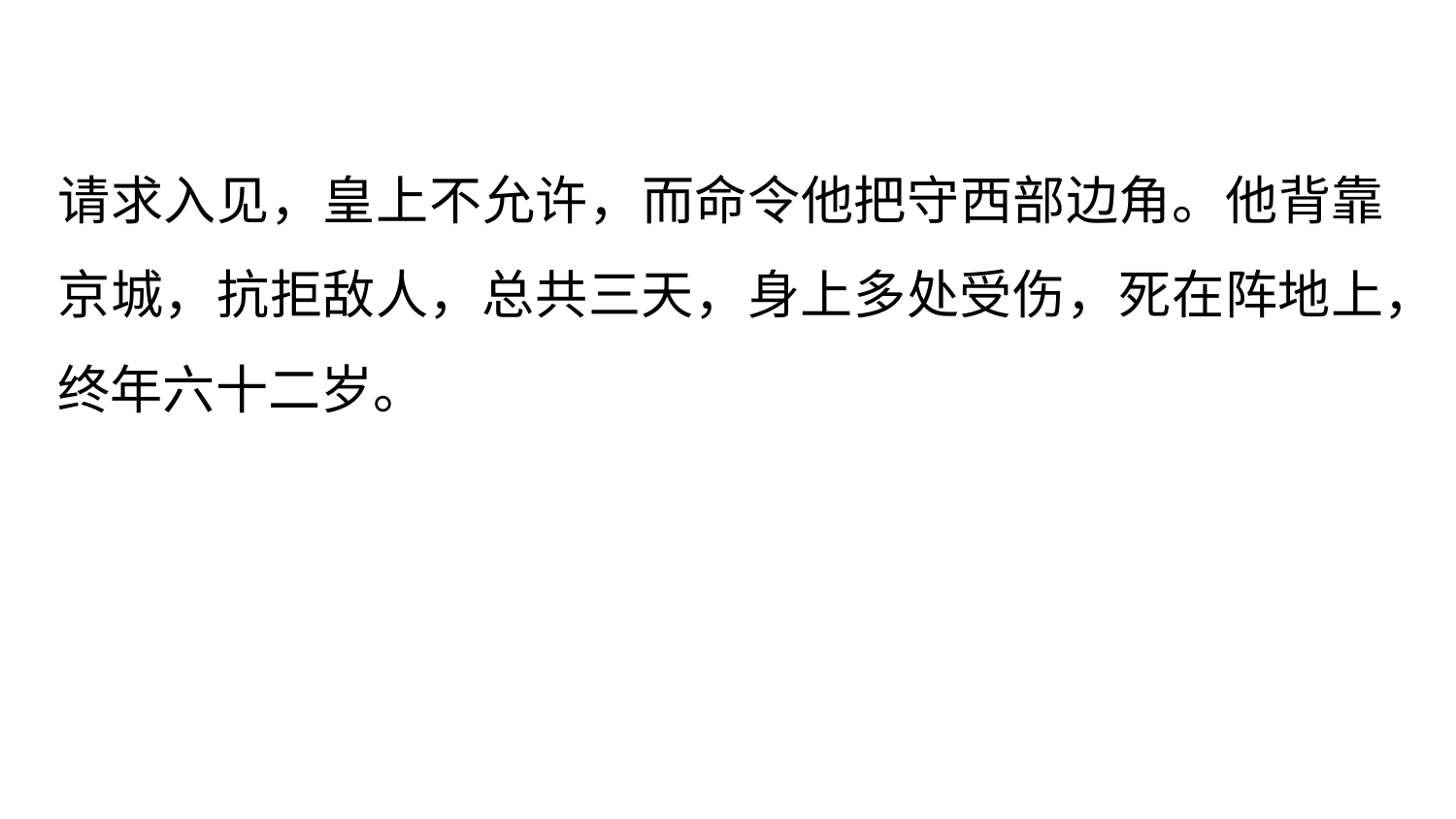

请求入见，皇上不允许，而命令他把守西部边角。他背靠京城，抗拒敌人，总共三天，身上多处受伤，死在阵地上，终年六十二岁。